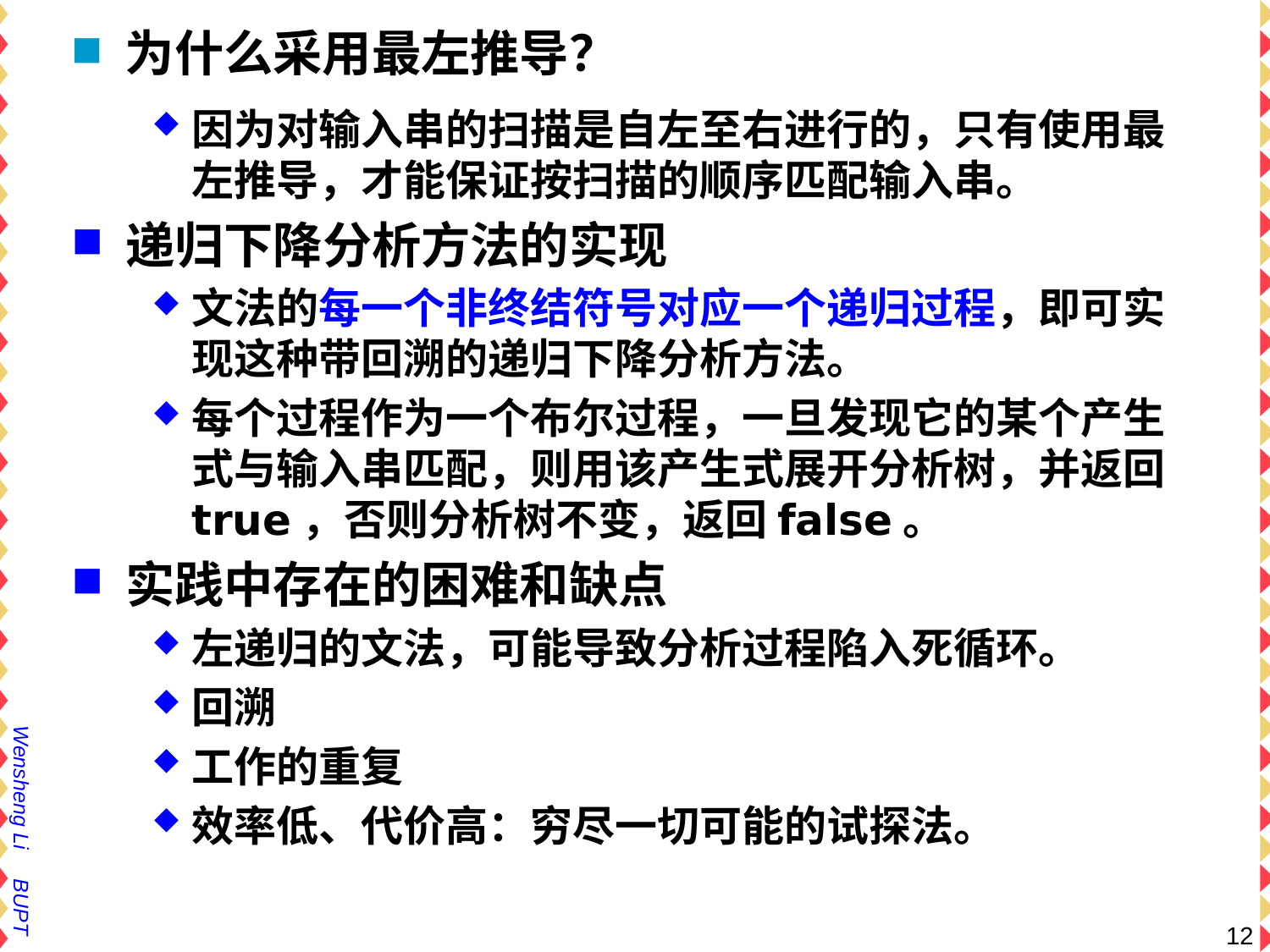

为什么采用最左推导？
因为对输入串的扫描是自左至右进行的，只有使用最左推导，才能保证按扫描的顺序匹配输入串。
递归下降分析方法的实现
文法的每一个非终结符号对应一个递归过程，即可实现这种带回溯的递归下降分析方法。
每个过程作为一个布尔过程，一旦发现它的某个产生式与输入串匹配，则用该产生式展开分析树，并返回true，否则分析树不变，返回false。
实践中存在的困难和缺点
左递归的文法，可能导致分析过程陷入死循环。
回溯
工作的重复
效率低、代价高：穷尽一切可能的试探法。
12